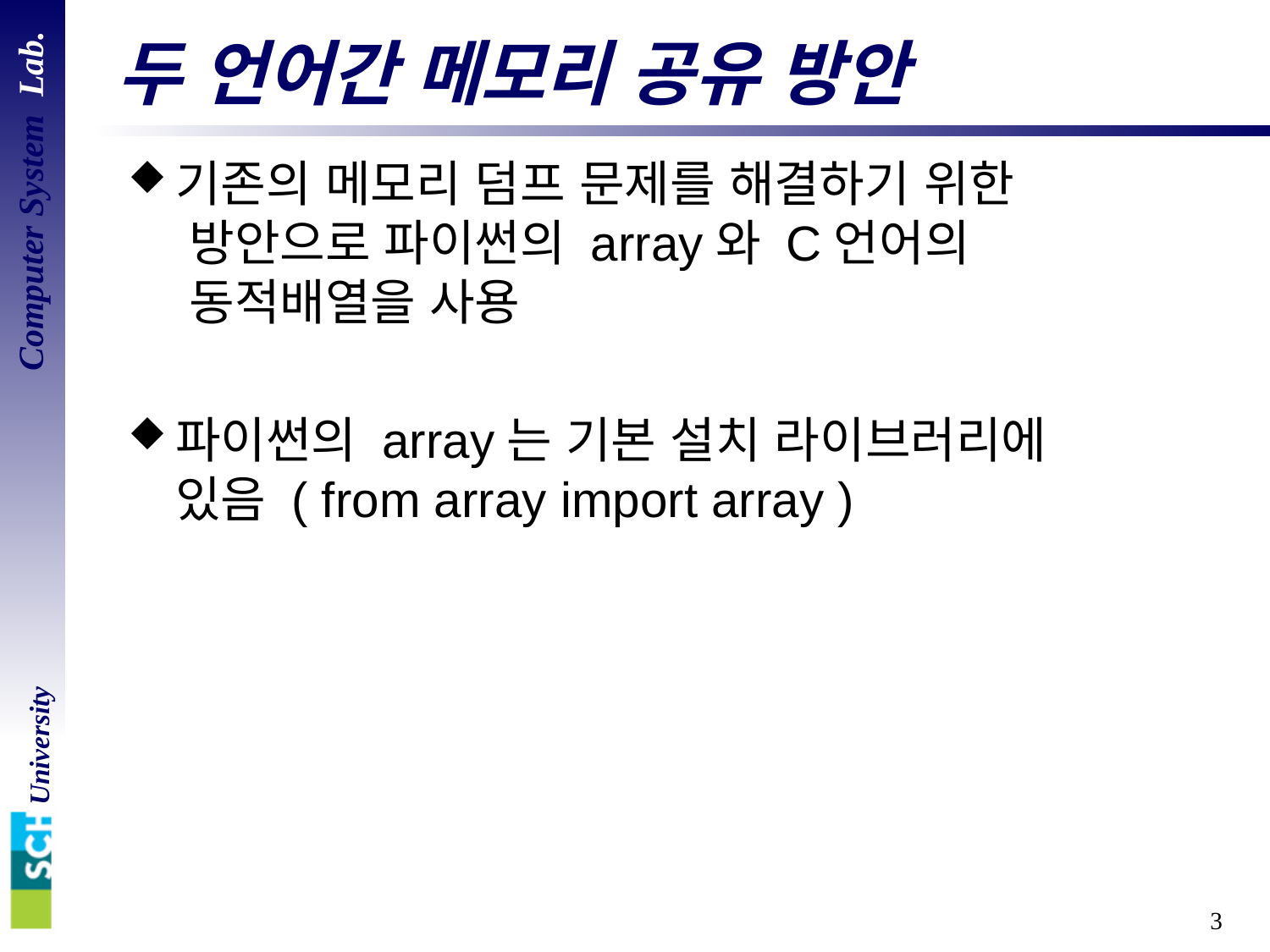

# 두 언어간 메모리 공유 방안
기존의 메모리 덤프 문제를 해결하기 위한
 방안으로 파이썬의 array와 C언어의
 동적배열을 사용

파이썬의 array는 기본 설치 라이브러리에
있음 ( from array import array )